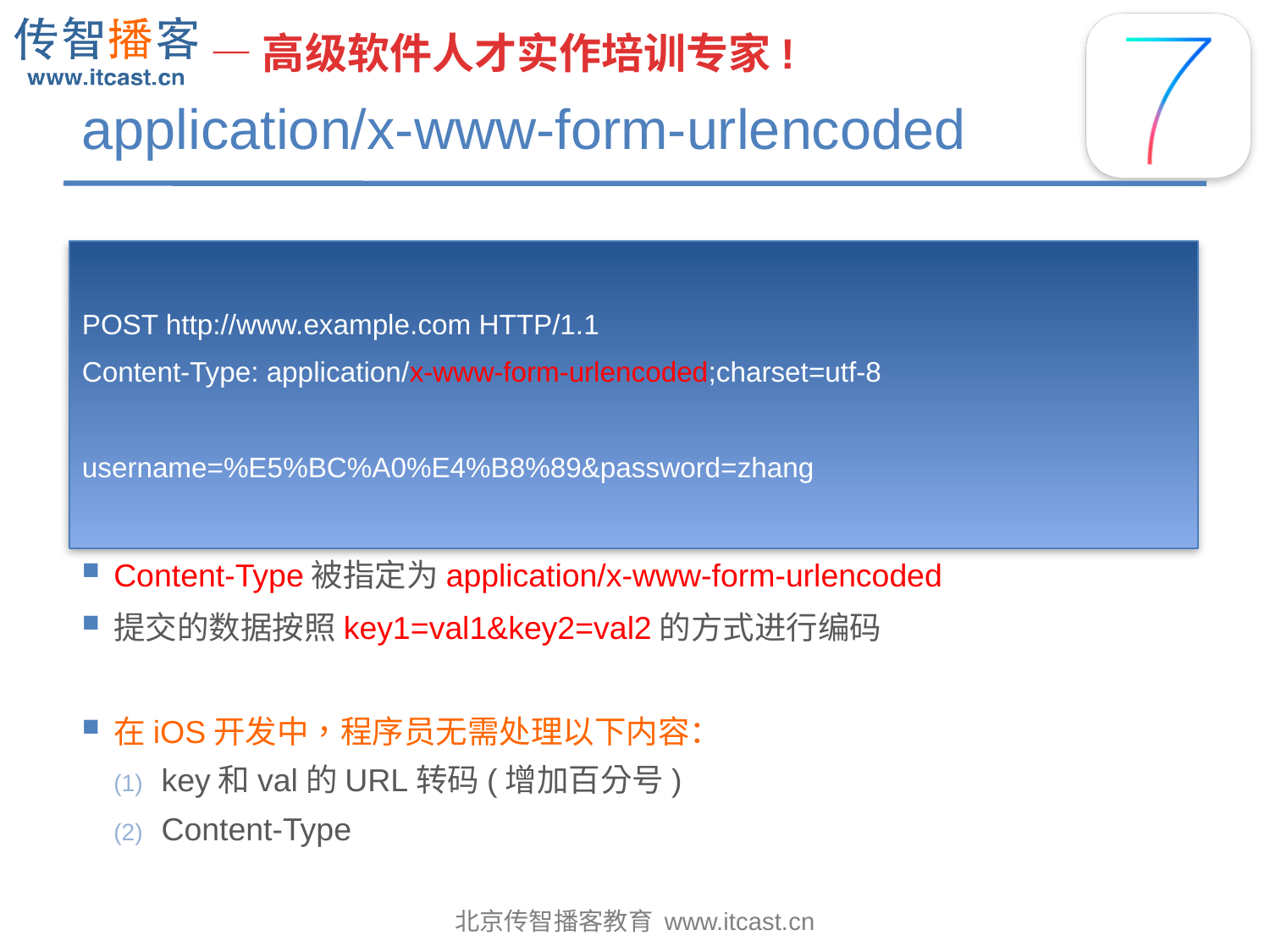

# application/x-www-form-urlencoded
POST http://www.example.com HTTP/1.1
Content-Type: application/x-www-form-urlencoded;charset=utf-8

username=%E5%BC%A0%E4%B8%89&password=zhang
Content-Type被指定为application/x-www-form-urlencoded
提交的数据按照key1=val1&key2=val2的方式进行编码

在iOS开发中，程序员无需处理以下内容：
key和val的URL转码(增加百分号)
Content-Type